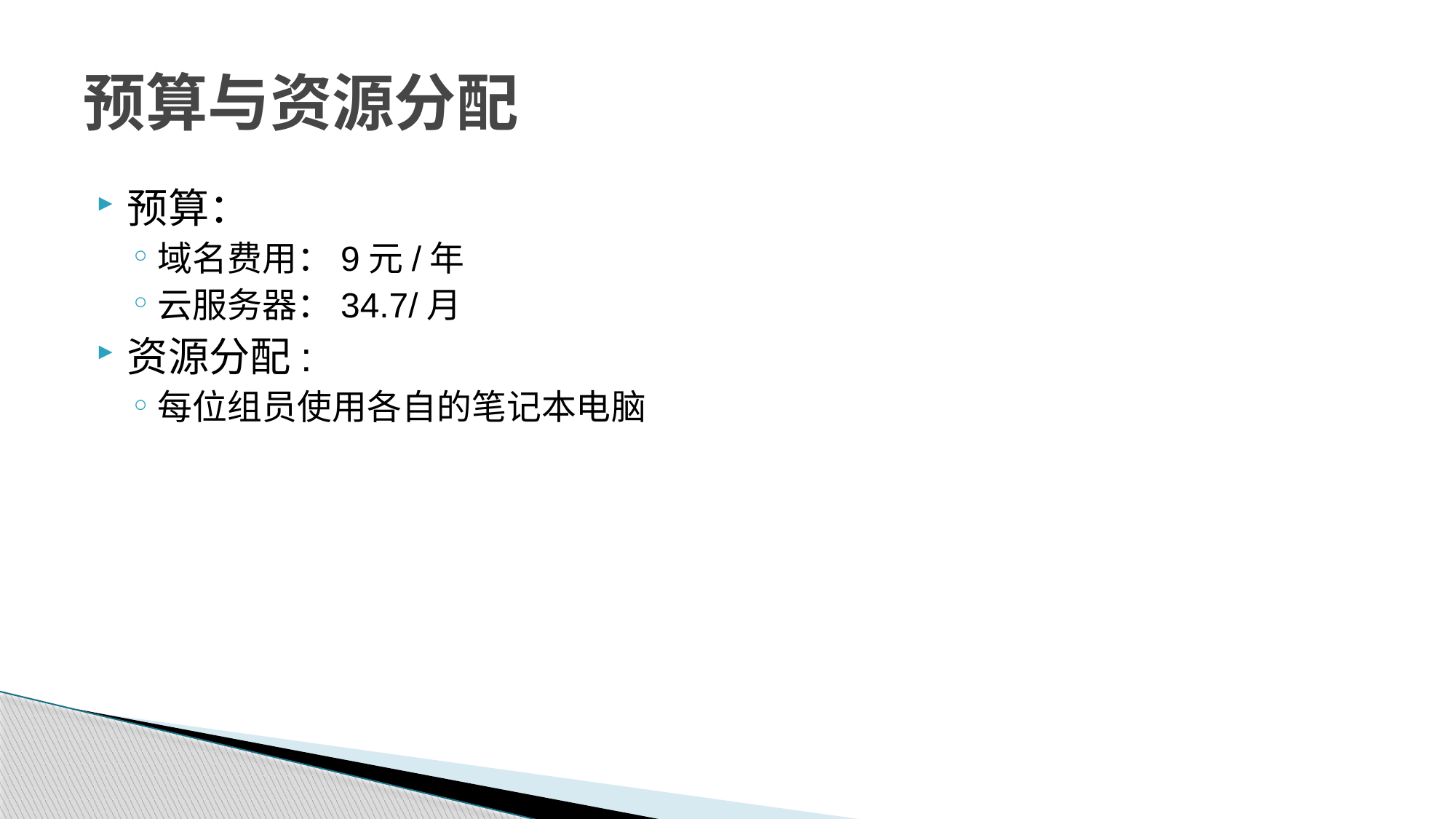

# 预算与资源分配
预算：
域名费用：9元/年
云服务器：34.7/月
资源分配:
每位组员使用各自的笔记本电脑